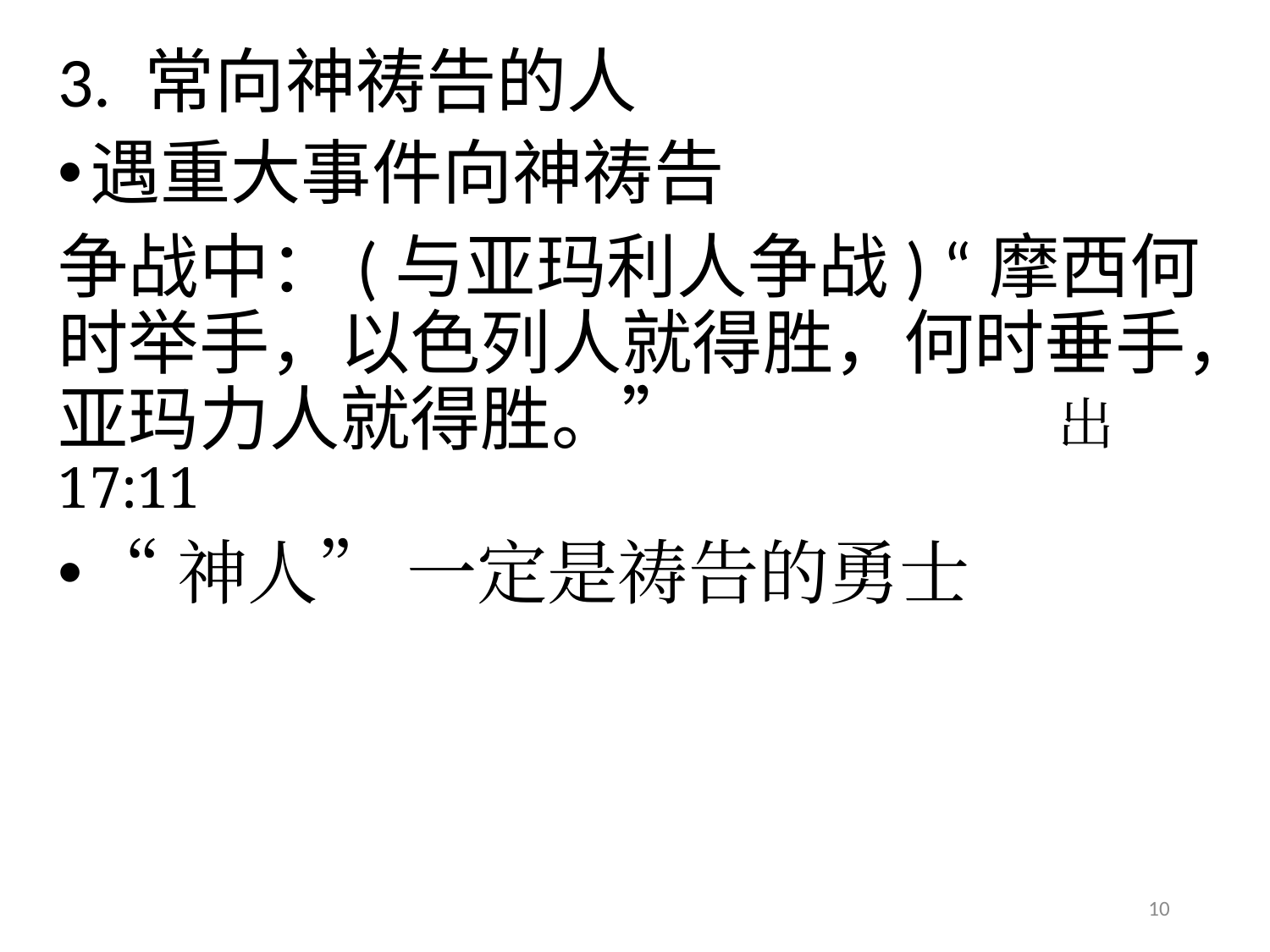

# 3. 常向神祷告的人
遇重大事件向神祷告
争战中：(与亚玛利人争战) “摩西何时举手，以色列人就得胜，何时垂手，亚玛力人就得胜。”                       出17:11
“神人” 一定是祷告的勇士
10